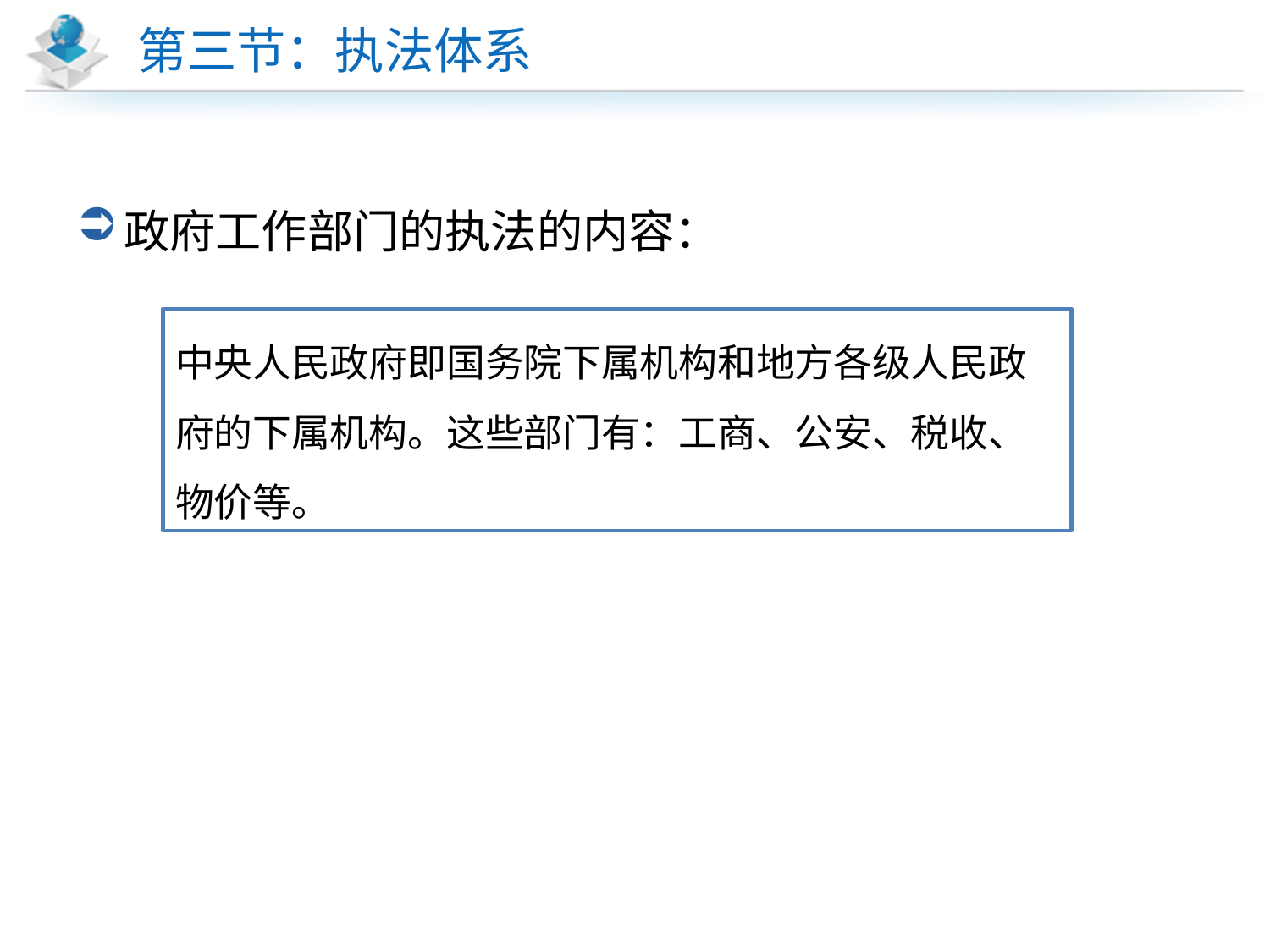

# 第三节：执法体系
政府工作部门的执法的内容：
中央人民政府即国务院下属机构和地方各级人民政府的下属机构。这些部门有：工商、公安、税收、物价等。